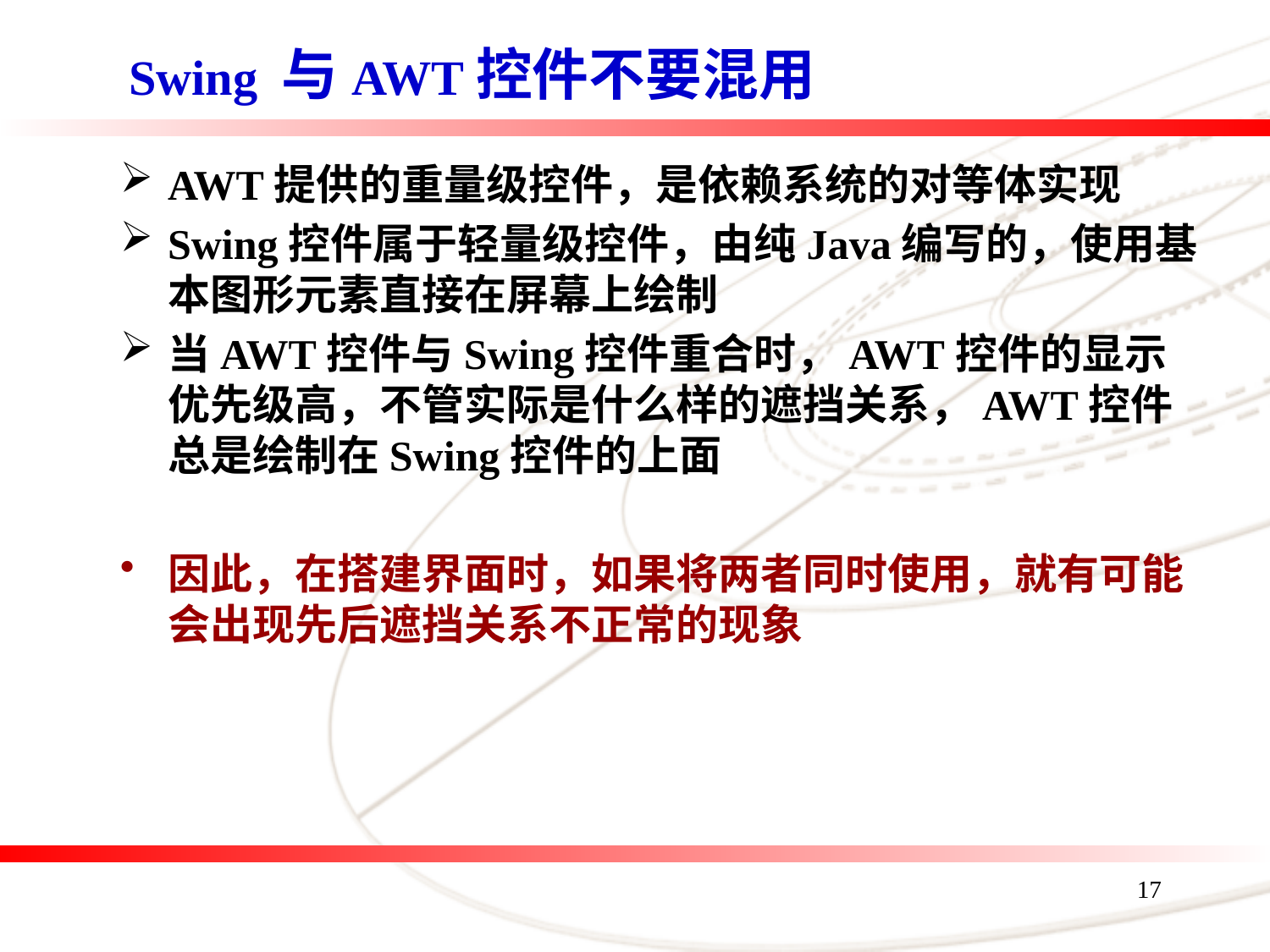

Swing 与AWT控件不要混用
AWT提供的重量级控件，是依赖系统的对等体实现
Swing控件属于轻量级控件，由纯Java编写的，使用基本图形元素直接在屏幕上绘制
当AWT控件与Swing控件重合时，AWT控件的显示优先级高，不管实际是什么样的遮挡关系，AWT控件总是绘制在Swing控件的上面

因此，在搭建界面时，如果将两者同时使用，就有可能会出现先后遮挡关系不正常的现象

17